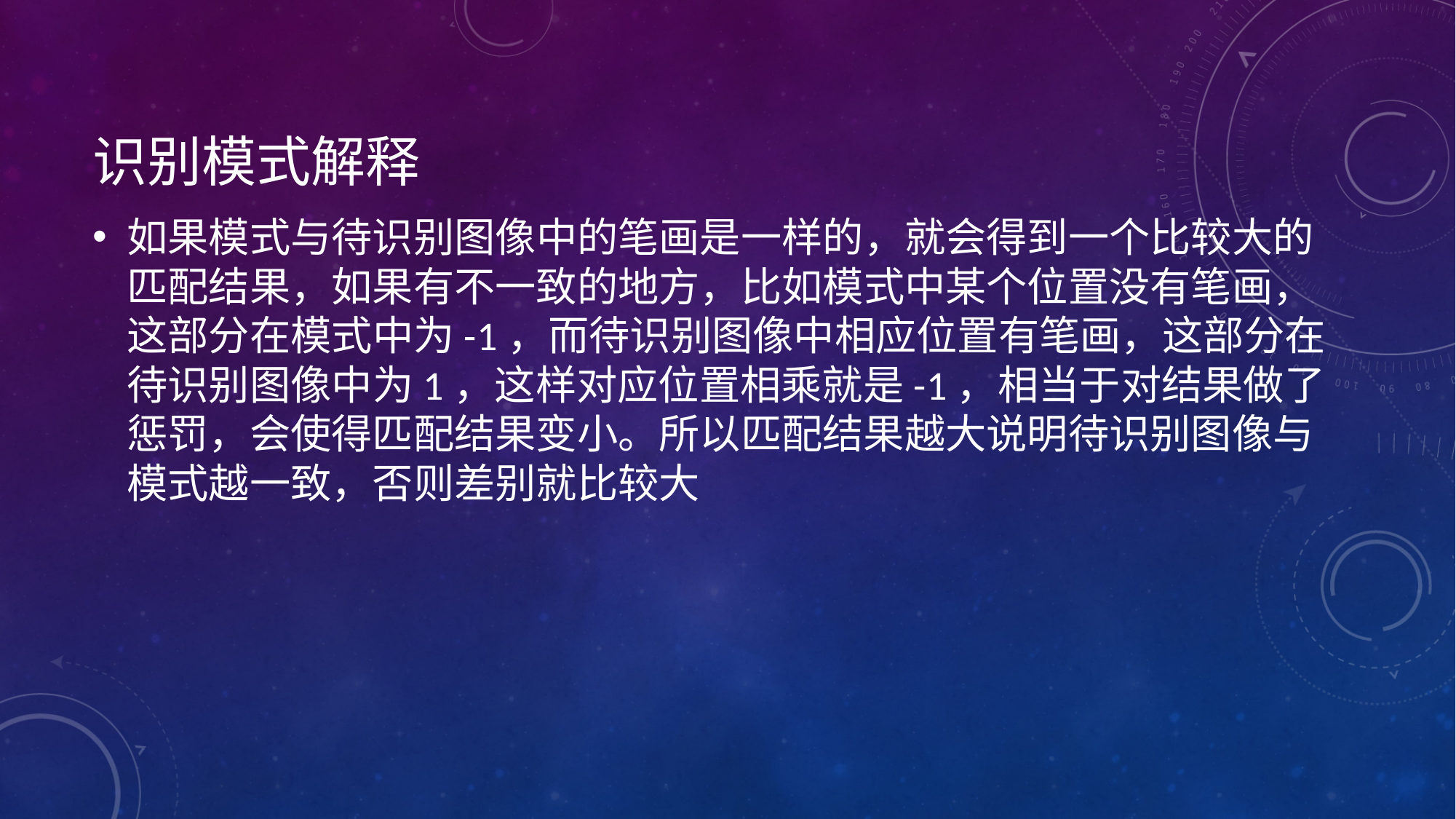

# 识别模式解释
如果模式与待识别图像中的笔画是一样的，就会得到一个比较大的匹配结果，如果有不一致的地方，比如模式中某个位置没有笔画，这部分在模式中为-1，而待识别图像中相应位置有笔画，这部分在待识别图像中为1，这样对应位置相乘就是-1，相当于对结果做了惩罚，会使得匹配结果变小。所以匹配结果越大说明待识别图像与模式越一致，否则差别就比较大